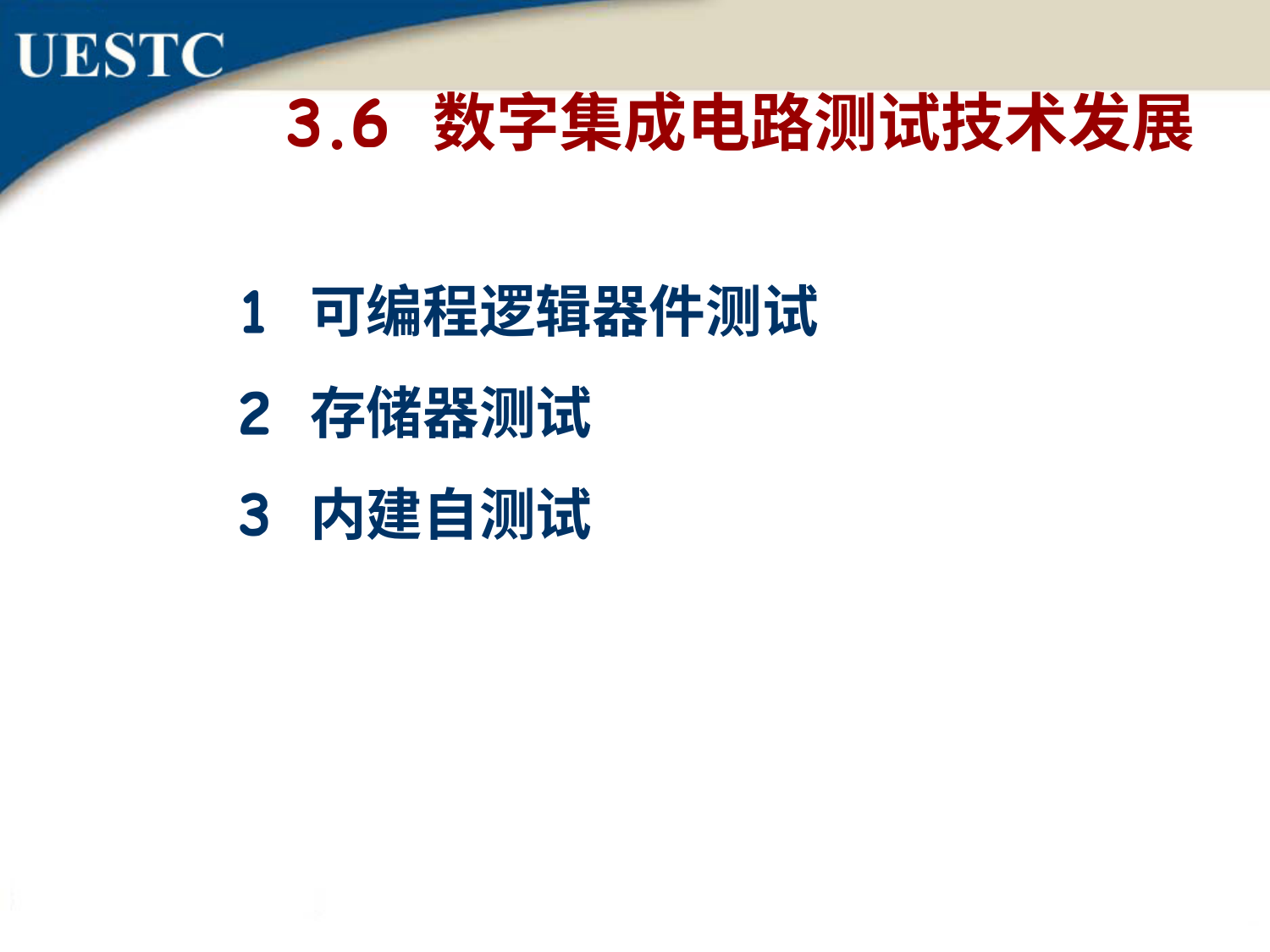

3.6 数字集成电路测试技术发展
1 可编程逻辑器件测试
2 存储器测试
3 内建自测试